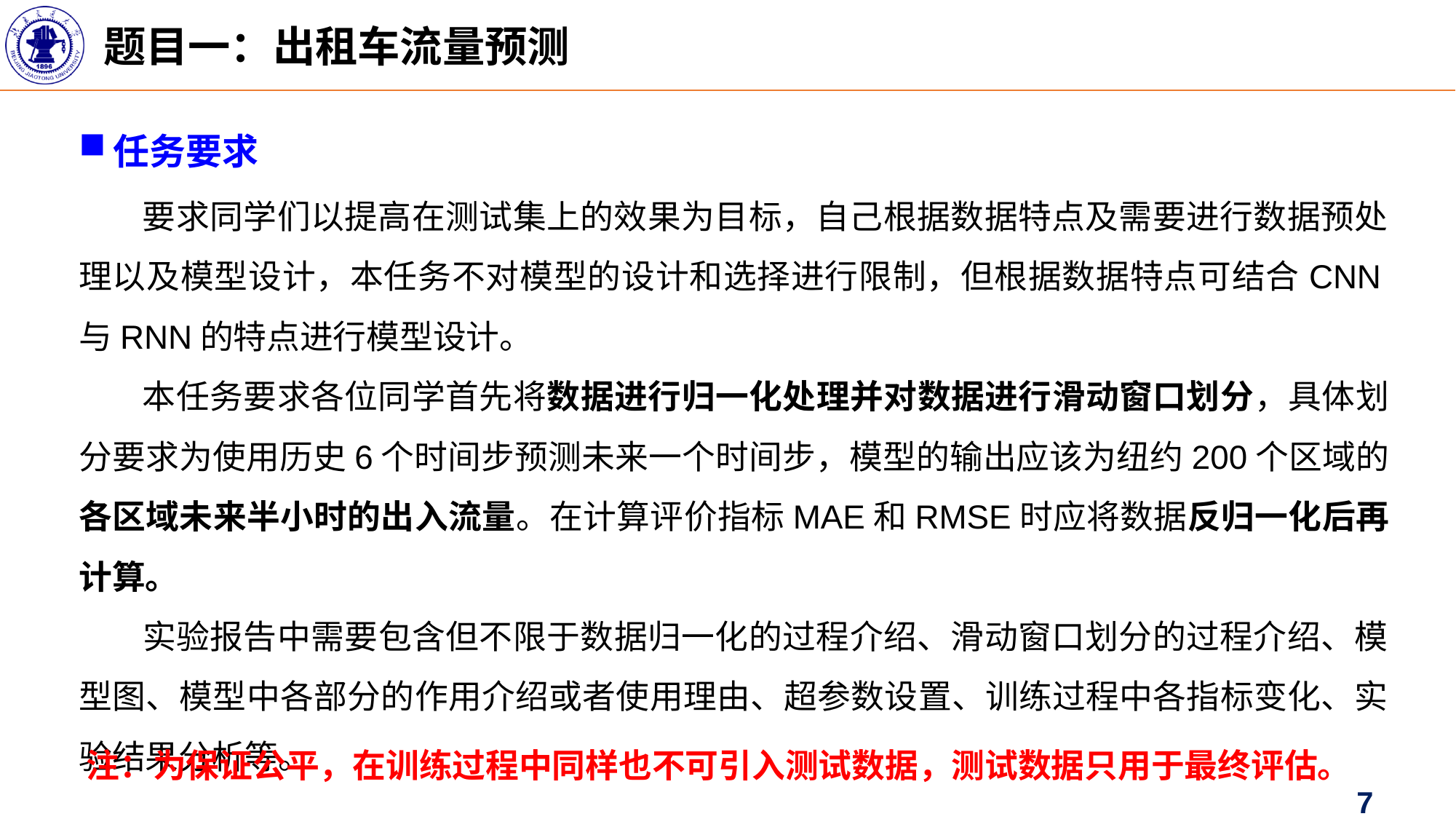

题目一：出租车流量预测
任务要求
       要求同学们以提高在测试集上的效果为目标，自己根据数据特点及需要进行数据预处理以及模型设计，本任务不对模型的设计和选择进行限制，但根据数据特点可结合CNN与RNN的特点进行模型设计。
       本任务要求各位同学首先将数据进行归一化处理并对数据进行滑动窗口划分，具体划分要求为使用历史6个时间步预测未来一个时间步，模型的输出应该为纽约200个区域的各区域未来半小时的出入流量。在计算评价指标MAE和RMSE时应将数据反归一化后再计算。
       实验报告中需要包含但不限于数据归一化的过程介绍、滑动窗口划分的过程介绍、模型图、模型中各部分的作用介绍或者使用理由、超参数设置、训练过程中各指标变化、实验结果分析等。
注：为保证公平，在训练过程中同样也不可引入测试数据，测试数据只用于最终评估。